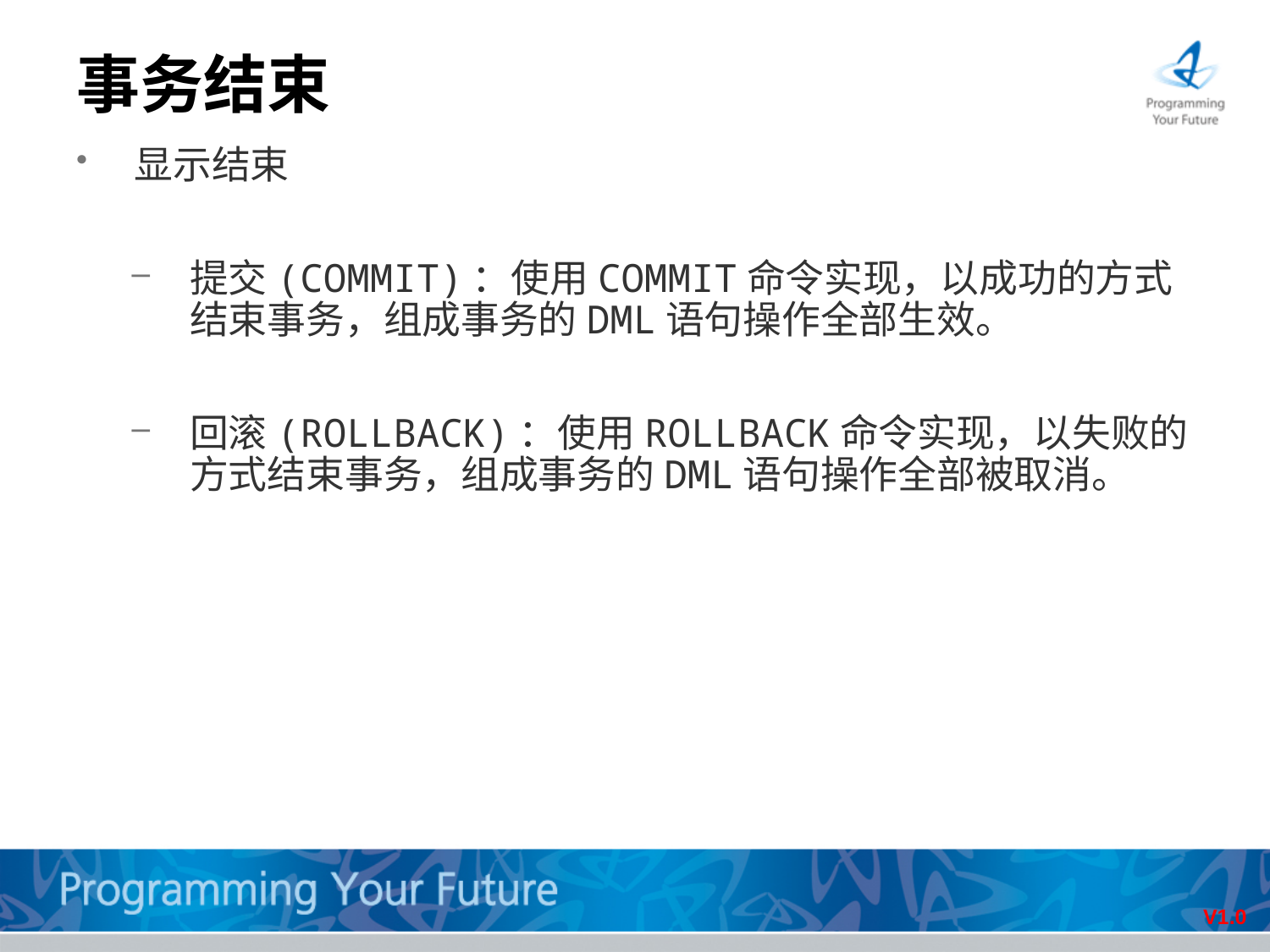

# 事务结束
显示结束

提交(COMMIT)：使用COMMIT命令实现，以成功的方式结束事务，组成事务的DML语句操作全部生效。

回滚(ROLLBACK)：使用ROLLBACK命令实现，以失败的方式结束事务，组成事务的DML语句操作全部被取消。